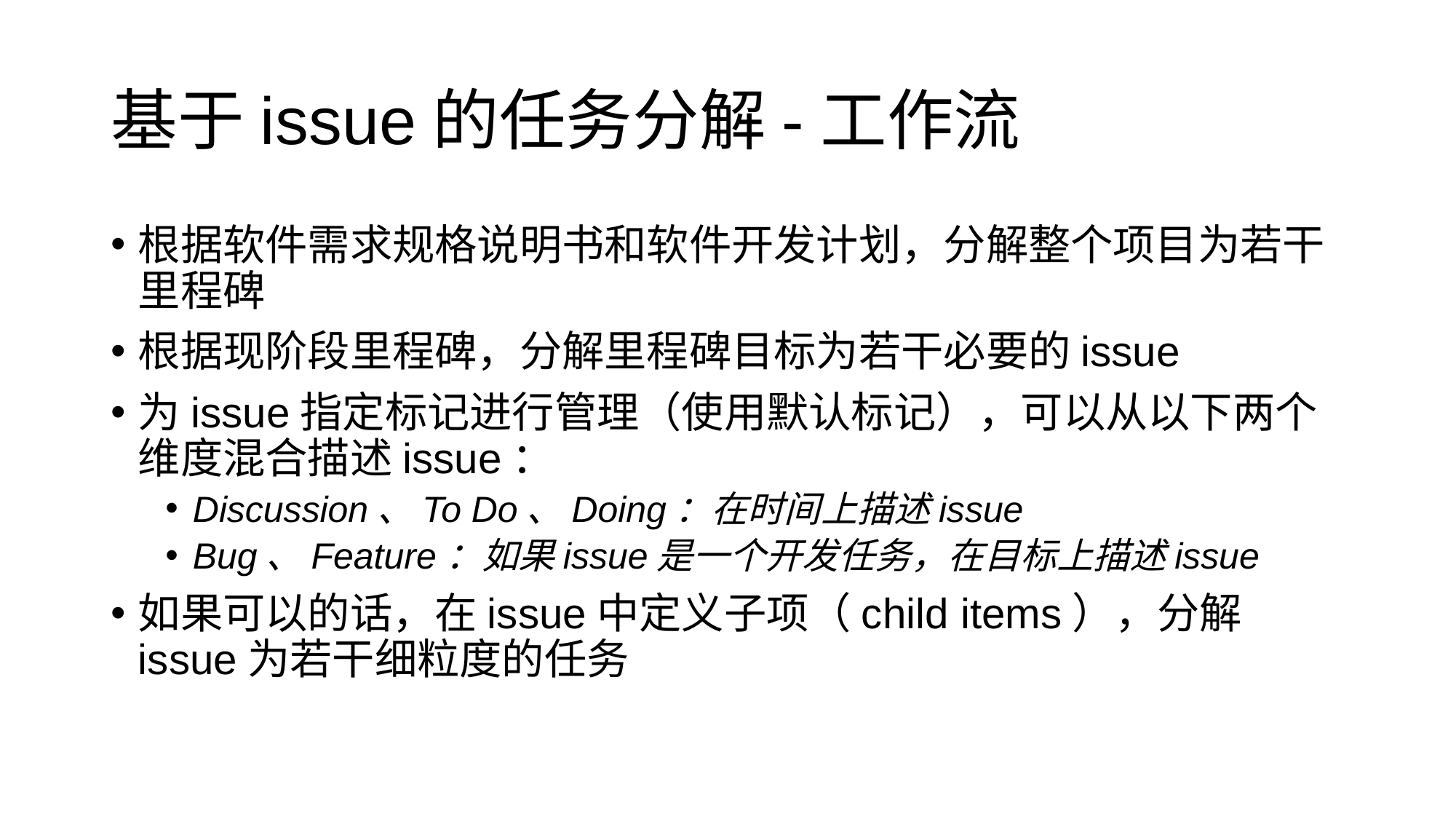

# 基于issue的任务分解-工作流
根据软件需求规格说明书和软件开发计划，分解整个项目为若干里程碑
根据现阶段里程碑，分解里程碑目标为若干必要的issue
为issue指定标记进行管理（使用默认标记），可以从以下两个维度混合描述issue：
Discussion、To Do、Doing：在时间上描述issue
Bug、Feature：如果issue是一个开发任务，在目标上描述issue
如果可以的话，在issue中定义子项（child items），分解issue为若干细粒度的任务